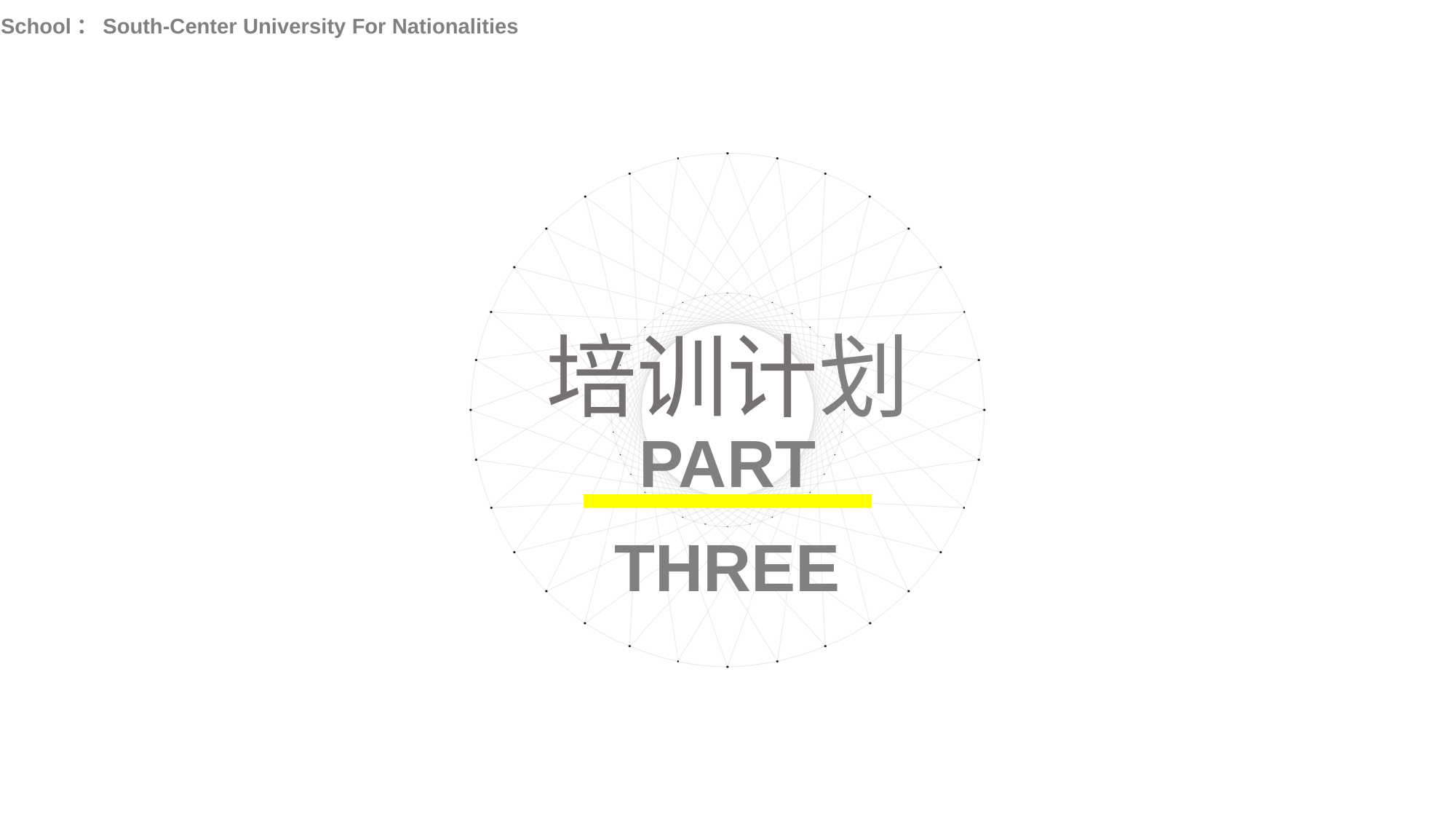

School：South-Center University For Nationalities
培训计划
PART THREE